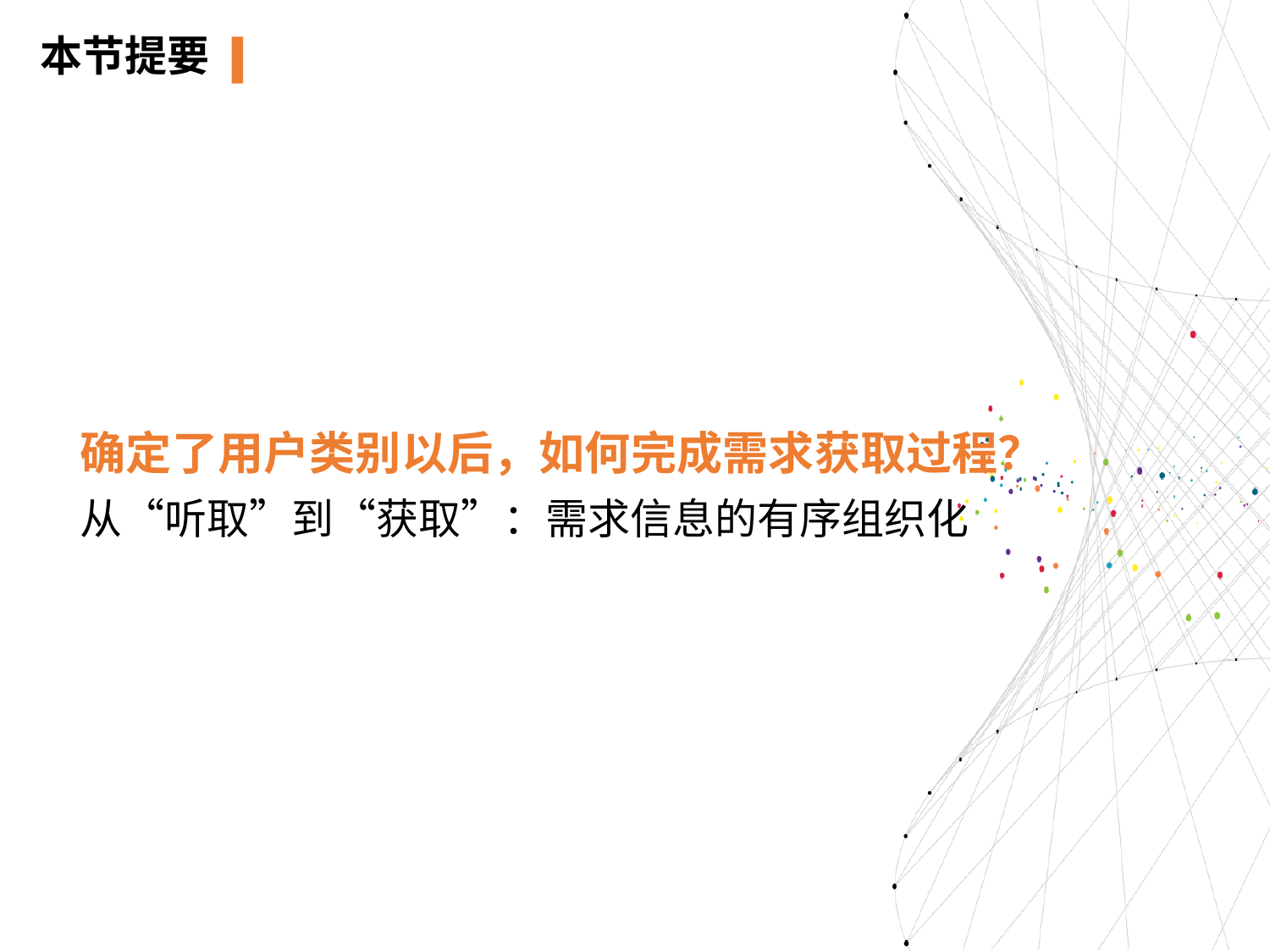

本节提要

确定了用户类别以后，如何完成需求获取过程？
从“听取”到“获取”：需求信息的有序组织化